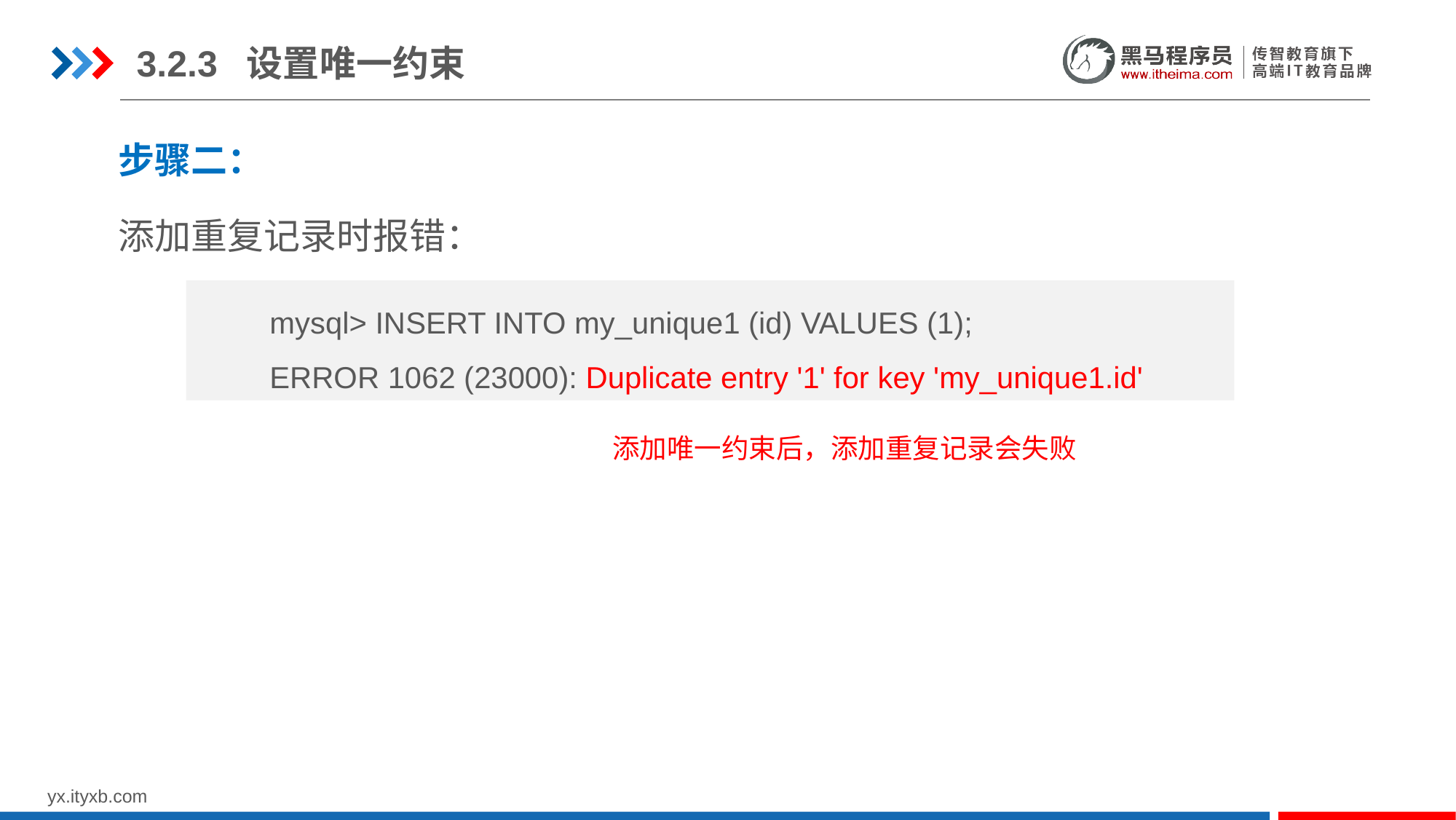

3.2.3  设置唯一约束
步骤二：
添加重复记录时报错：
mysql> INSERT INTO my_unique1 (id) VALUES (1);
ERROR 1062 (23000): Duplicate entry '1' for key 'my_unique1.id'
添加唯一约束后，添加重复记录会失败